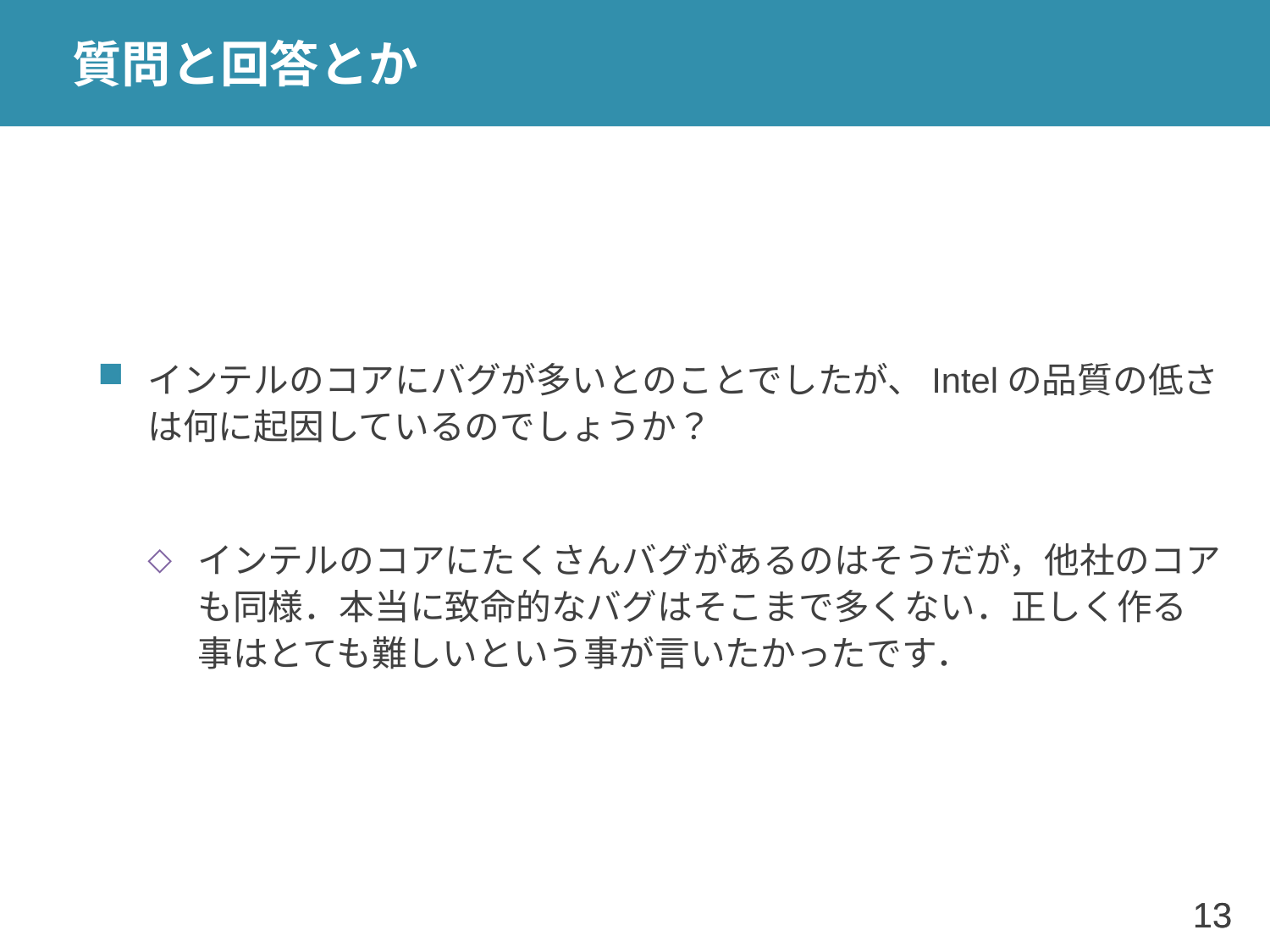

# 質問と回答とか
インテルのコアにバグが多いとのことでしたが、Intelの品質の低さは何に起因しているのでしょうか？

インテルのコアにたくさんバグがあるのはそうだが，他社のコアも同様．本当に致命的なバグはそこまで多くない．正しく作る事はとても難しいという事が言いたかったです．